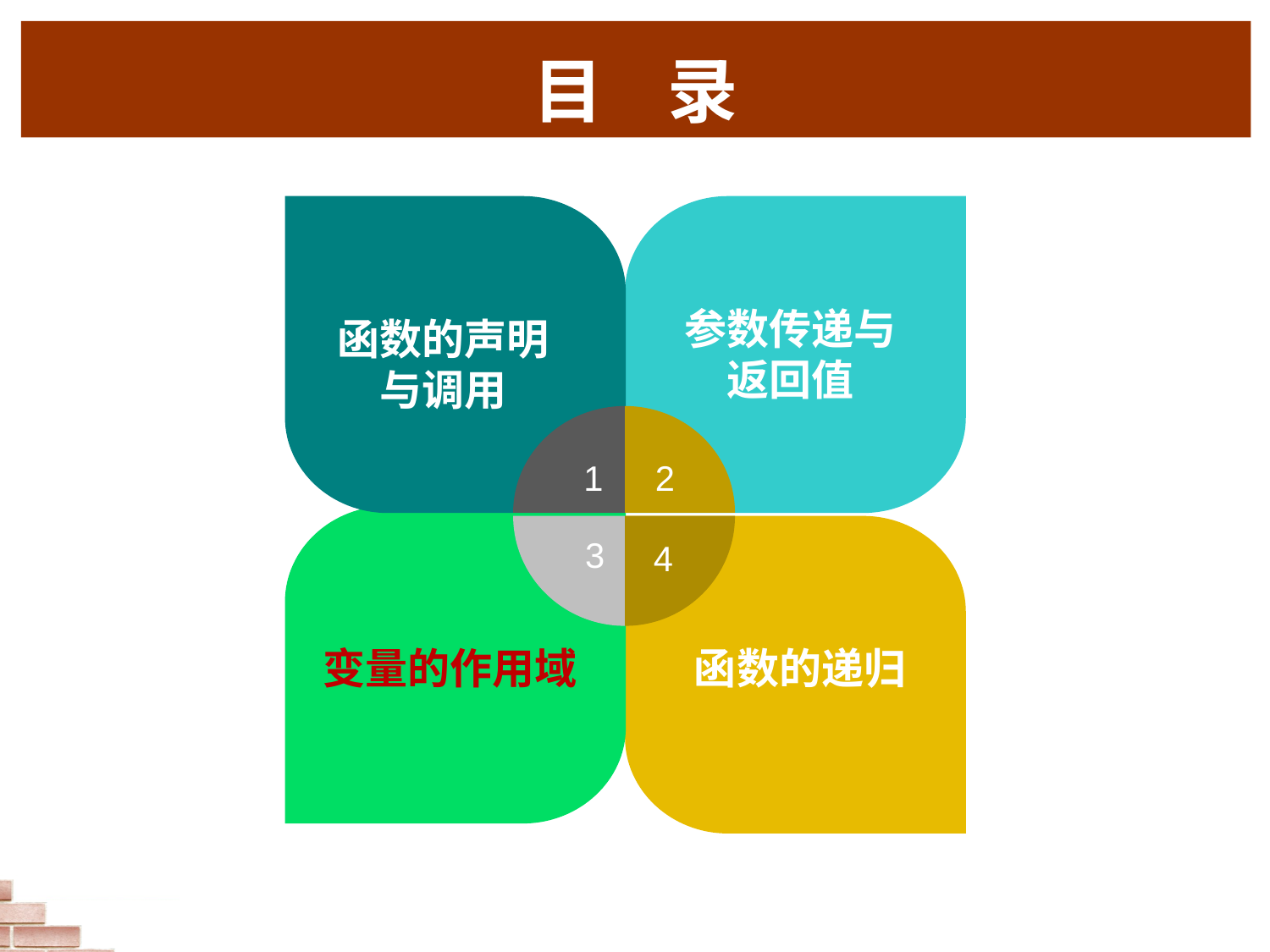

# 目    录

参数传递与返回值
函数的声明与调用

1
2

3
4
变量的作用域
函数的递归